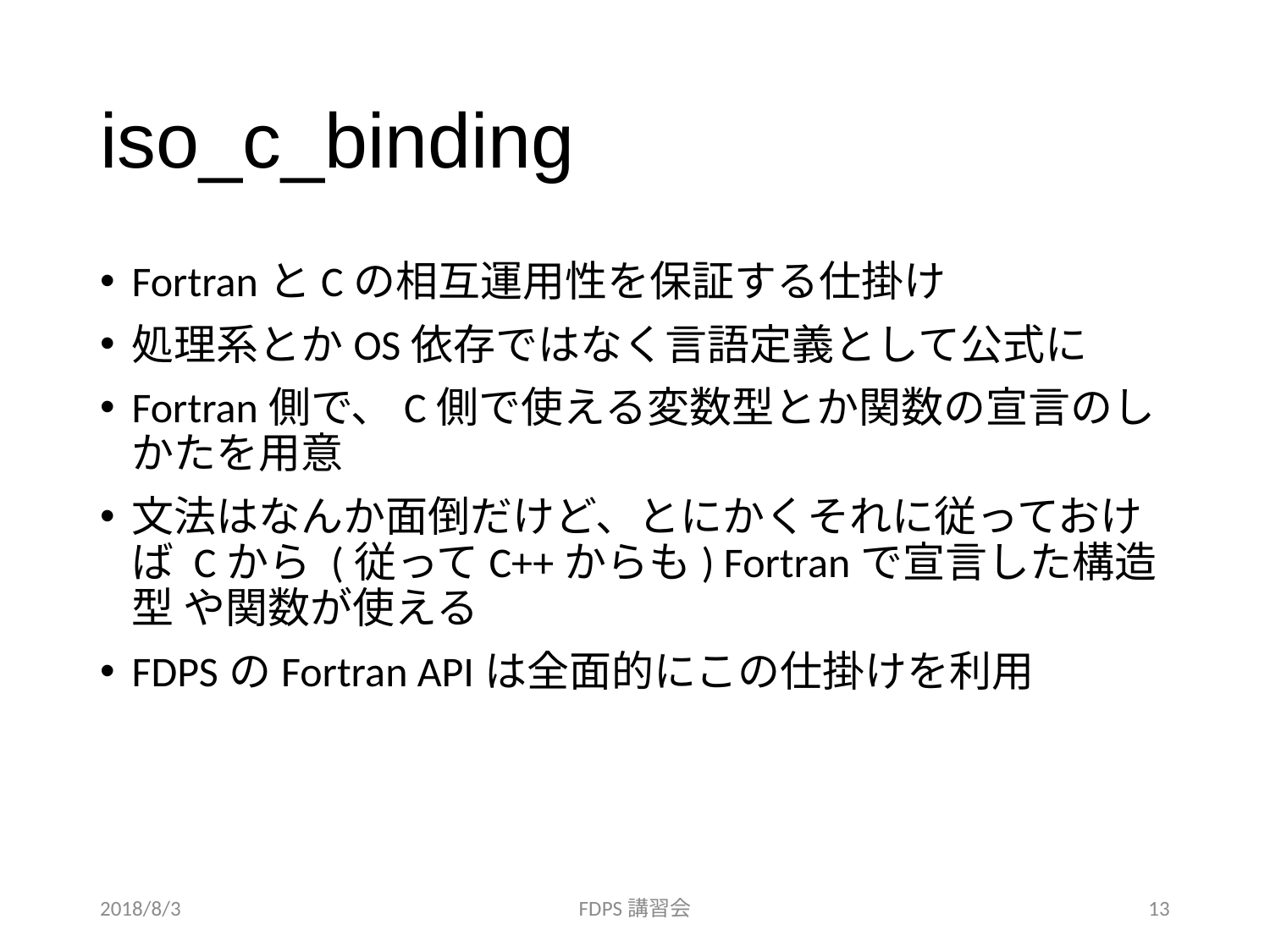

# iso_c_binding
FortranとCの相互運用性を保証する仕掛け
処理系とかOS依存ではなく言語定義として公式に
Fortran側で、C側で使える変数型とか関数の宣言のしかたを用意
文法はなんか面倒だけど、とにかくそれに従っておけば Cから (従ってC++からも) Fortranで宣言した構造型 や関数が使える
FDPSのFortran APIは全面的にこの仕掛けを利用

2018/8/3
FDPS講習会
13